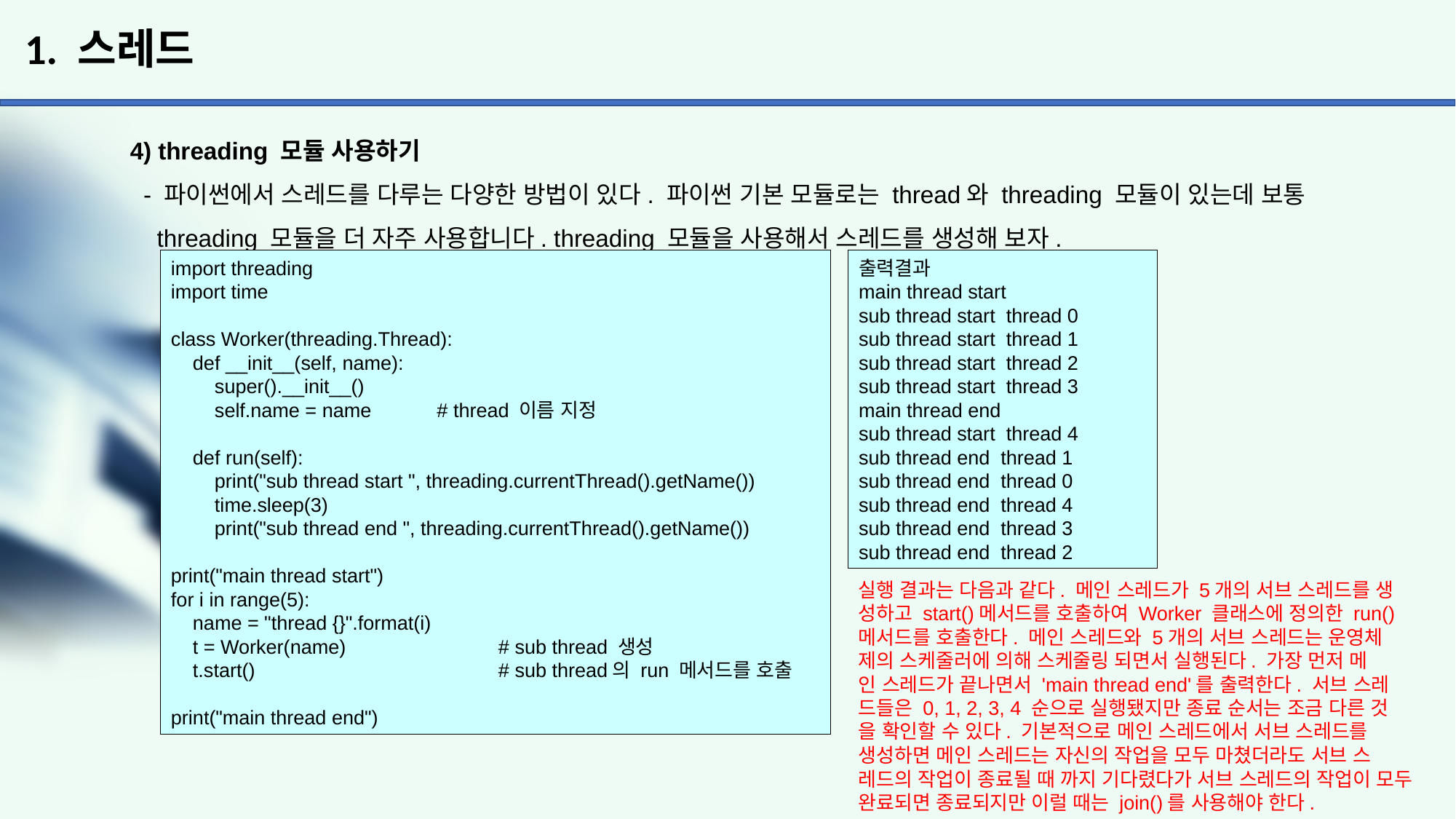

# 1. 스레드
4) threading 모듈 사용하기
  - 파이썬에서 스레드를 다루는 다양한 방법이 있다. 파이썬 기본 모듈로는 thread와 threading 모듈이 있는데 보통
    threading 모듈을 더 자주 사용합니다. threading 모듈을 사용해서 스레드를 생성해 보자.

import threading
import time

class Worker(threading.Thread):
    def __init__(self, name):
        super().__init__()
        self.name = name            # thread 이름 지정

    def run(self):
        print("sub thread start ", threading.currentThread().getName())
        time.sleep(3)
        print("sub thread end ", threading.currentThread().getName())

print("main thread start")
for i in range(5):
    name = "thread {}".format(i)
    t = Worker(name)                	# sub thread 생성
    t.start()                       		# sub thread의 run 메서드를 호출

print("main thread end")
출력결과
main thread start
sub thread start  thread 0
sub thread start  thread 1
sub thread start  thread 2
sub thread start  thread 3
main thread end
sub thread start  thread 4
sub thread end  thread 1
sub thread end  thread 0
sub thread end  thread 4
sub thread end  thread 3
sub thread end  thread 2
실행 결과는 다음과 같다. 메인 스레드가 5개의 서브 스레드를 생
성하고 start()메서드를 호출하여 Worker 클래스에 정의한 run() 메서드를 호출한다. 메인 스레드와 5개의 서브 스레드는 운영체
제의 스케줄러에 의해 스케줄링 되면서 실행된다. 가장 먼저 메
인 스레드가 끝나면서 'main thread end'를 출력한다. 서브 스레
드들은 0, 1, 2, 3, 4 순으로 실행됐지만 종료 순서는 조금 다른 것
을 확인할 수 있다. 기본적으로 메인 스레드에서 서브 스레드를 생성하면 메인 스레드는 자신의 작업을 모두 마쳤더라도 서브 스
레드의 작업이 종료될 때 까지 기다렸다가 서브 스레드의 작업이 모두 완료되면 종료되지만 이럴 때는 join()를 사용해야 한다.